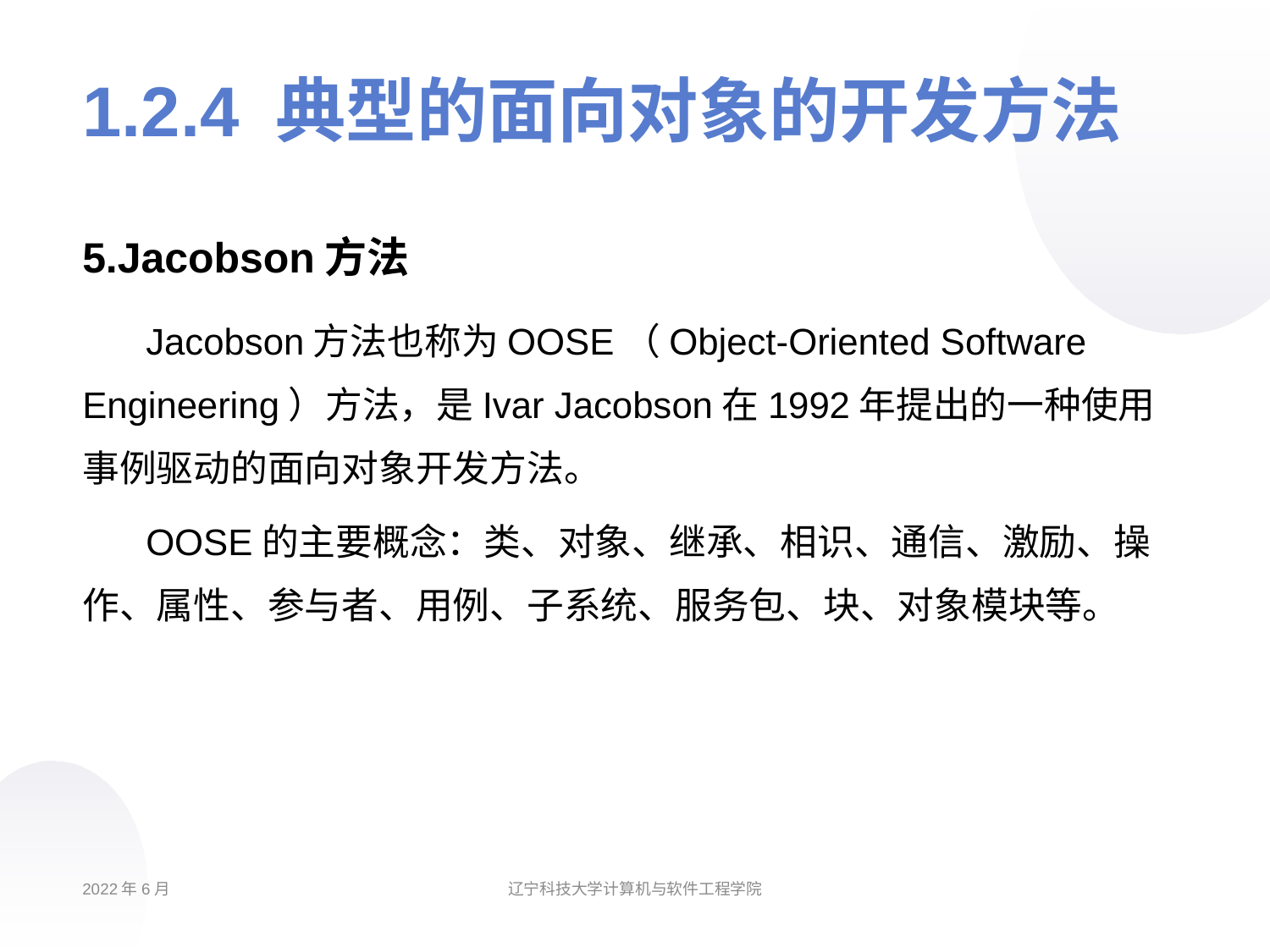

# 1.2.4 典型的面向对象的开发方法
5.Jacobson方法
Jacobson方法也称为OOSE（Object-Oriented Software Engineering）方法，是Ivar Jacobson在1992年提出的一种使用事例驱动的面向对象开发方法。
OOSE的主要概念：类、对象、继承、相识、通信、激励、操作、属性、参与者、用例、子系统、服务包、块、对象模块等。

2022年6月
辽宁科技大学计算机与软件工程学院
144